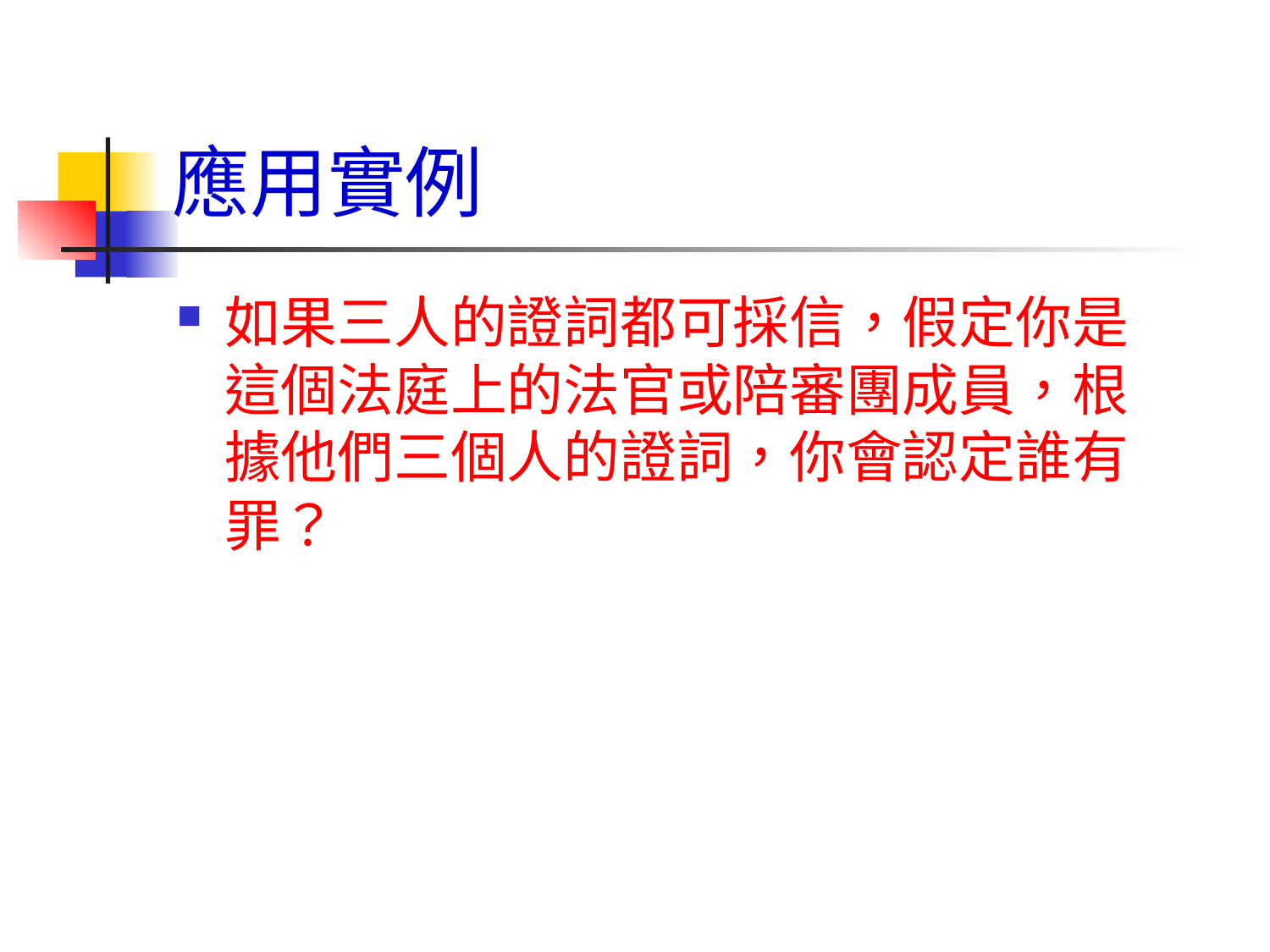

# 應用實例
如果三人的證詞都可採信，假定你是這個法庭上的法官或陪審團成員，根據他們三個人的證詞，你會認定誰有罪？